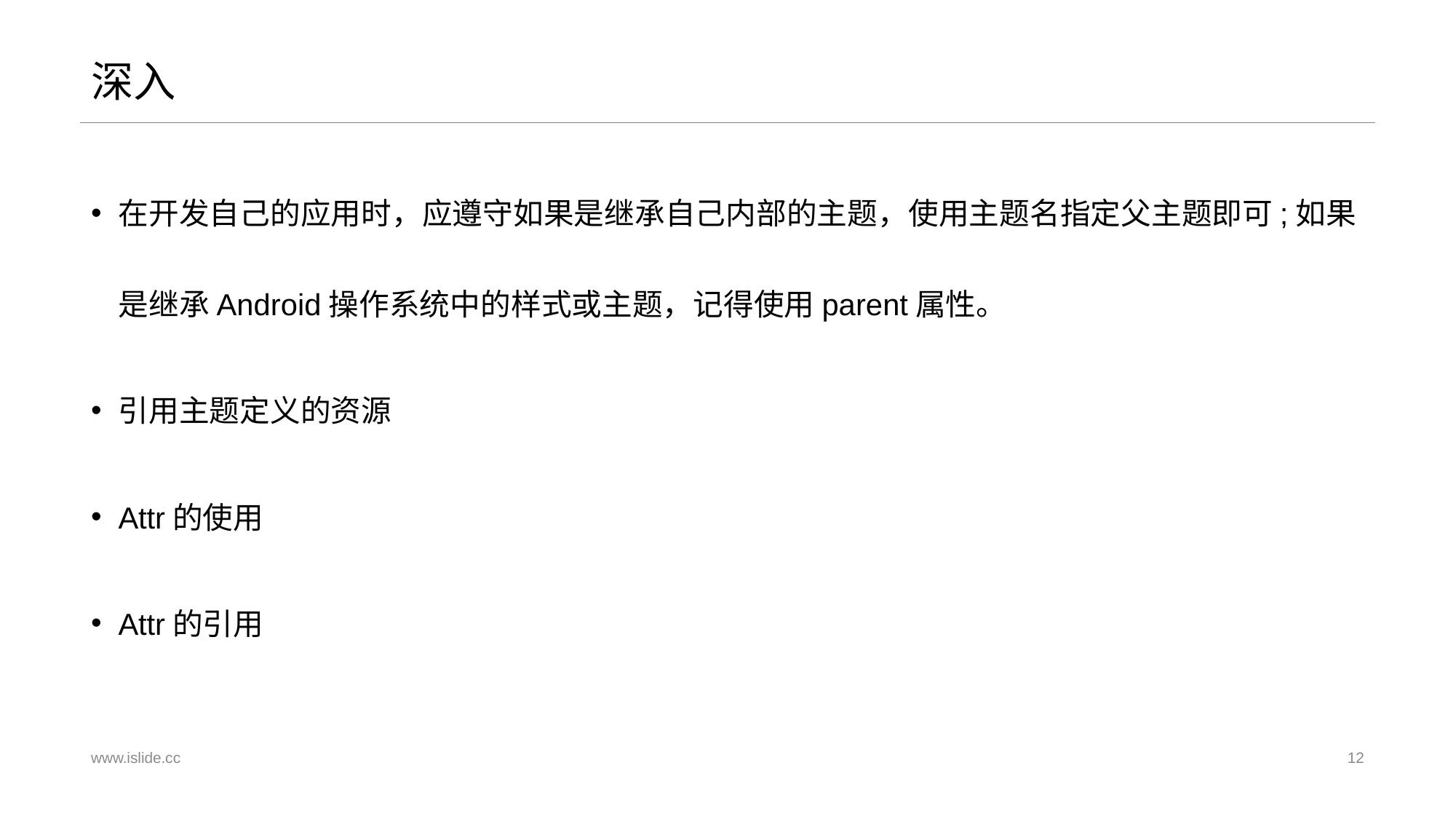

深入
在开发自己的应用时，应遵守如果是继承自己内部的主题，使用主题名指定父主题即可;如果是继承Android操作系统中的样式或主题，记得使用parent属性。
引用主题定义的资源
Attr的使用
Attr的引用
www.islide.cc
12